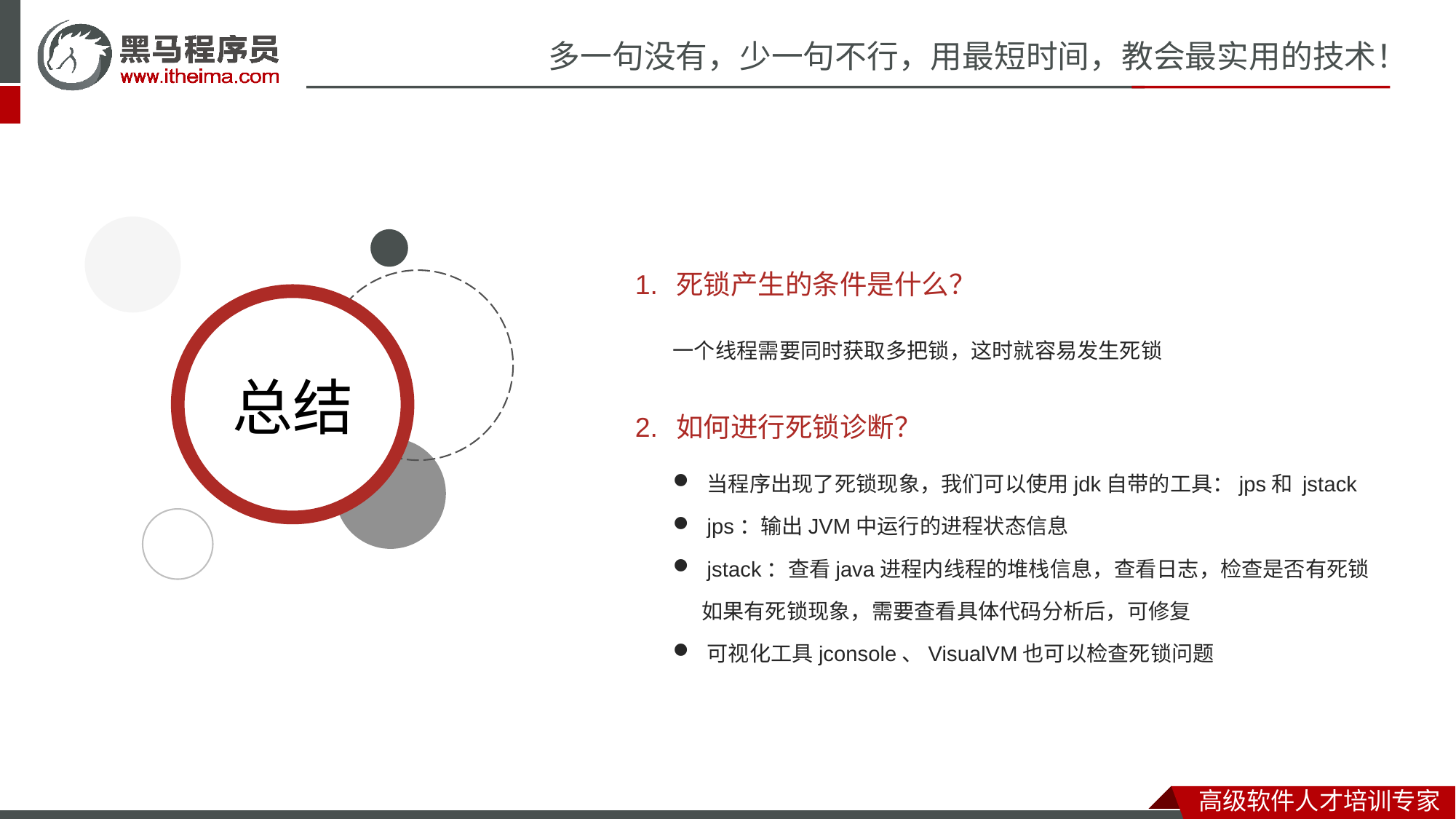

死锁产生的条件是什么？

如何进行死锁诊断？

一个线程需要同时获取多把锁，这时就容易发生死锁
当程序出现了死锁现象，我们可以使用jdk自带的工具：jps和 jstack
jps：输出JVM中运行的进程状态信息
jstack：查看java进程内线程的堆栈信息，查看日志，检查是否有死锁
     如果有死锁现象，需要查看具体代码分析后，可修复
可视化工具jconsole、VisualVM也可以检查死锁问题